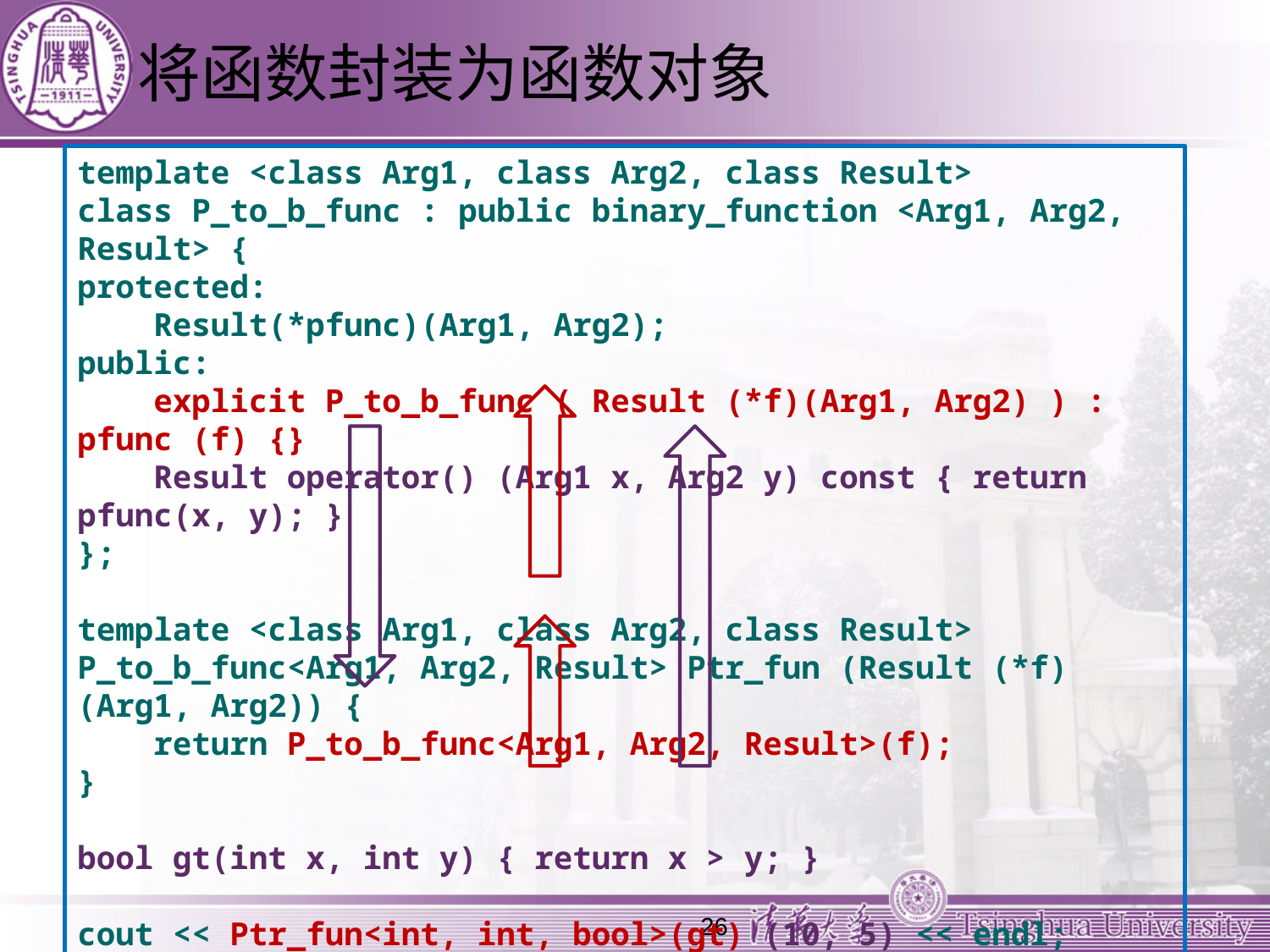

# 将函数封装为函数对象
template <class Arg1, class Arg2, class Result>
class P_to_b_func : public binary_function <Arg1, Arg2, Result> {
protected:
    Result(*pfunc)(Arg1, Arg2);
public:
    explicit P_to_b_func ( Result (*f)(Arg1, Arg2) ) : pfunc (f) {}
    Result operator() (Arg1 x, Arg2 y) const { return pfunc(x, y); }
};

template <class Arg1, class Arg2, class Result>
P_to_b_func<Arg1, Arg2, Result> Ptr_fun (Result (*f)(Arg1, Arg2)) {
    return P_to_b_func<Arg1, Arg2, Result>(f);
}

bool gt(int x, int y) { return x > y; }

cout << Ptr_fun<int, int, bool>(gt) (10, 5) << endl;
cout << not_2(Ptr_fun<int, int, bool>(gt)) (10, 5) << endl;

26